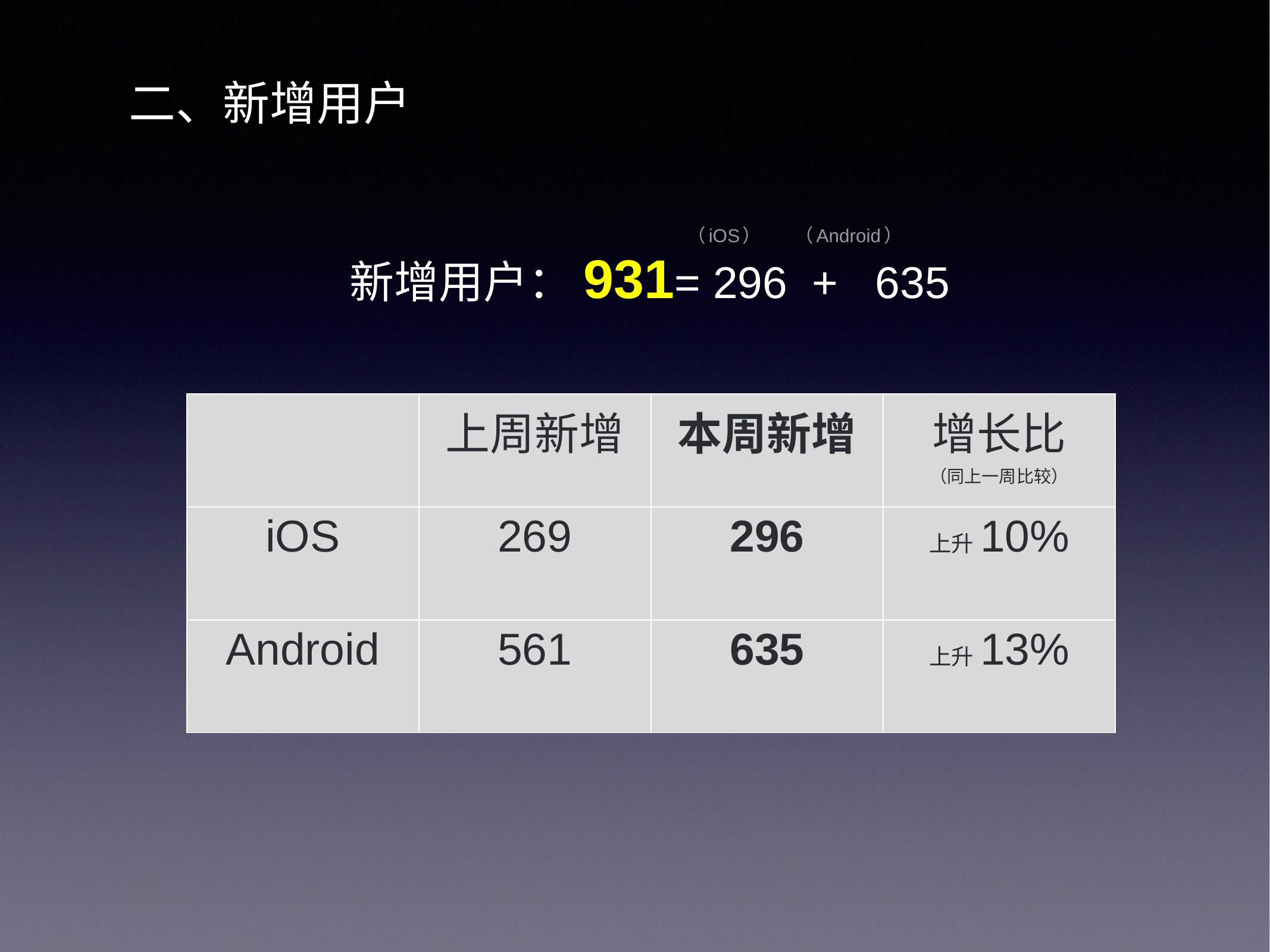

二、新增用户
 （iOS）        （Android）
新增用户：931= 296  +   635
|  | 上周新增 | 本周新增 | 增长比 （同上一周比较） |
| --- | --- | --- | --- |
| iOS | 269 | 296 | 上升10% |
| Android | 561 | 635 | 上升13% |